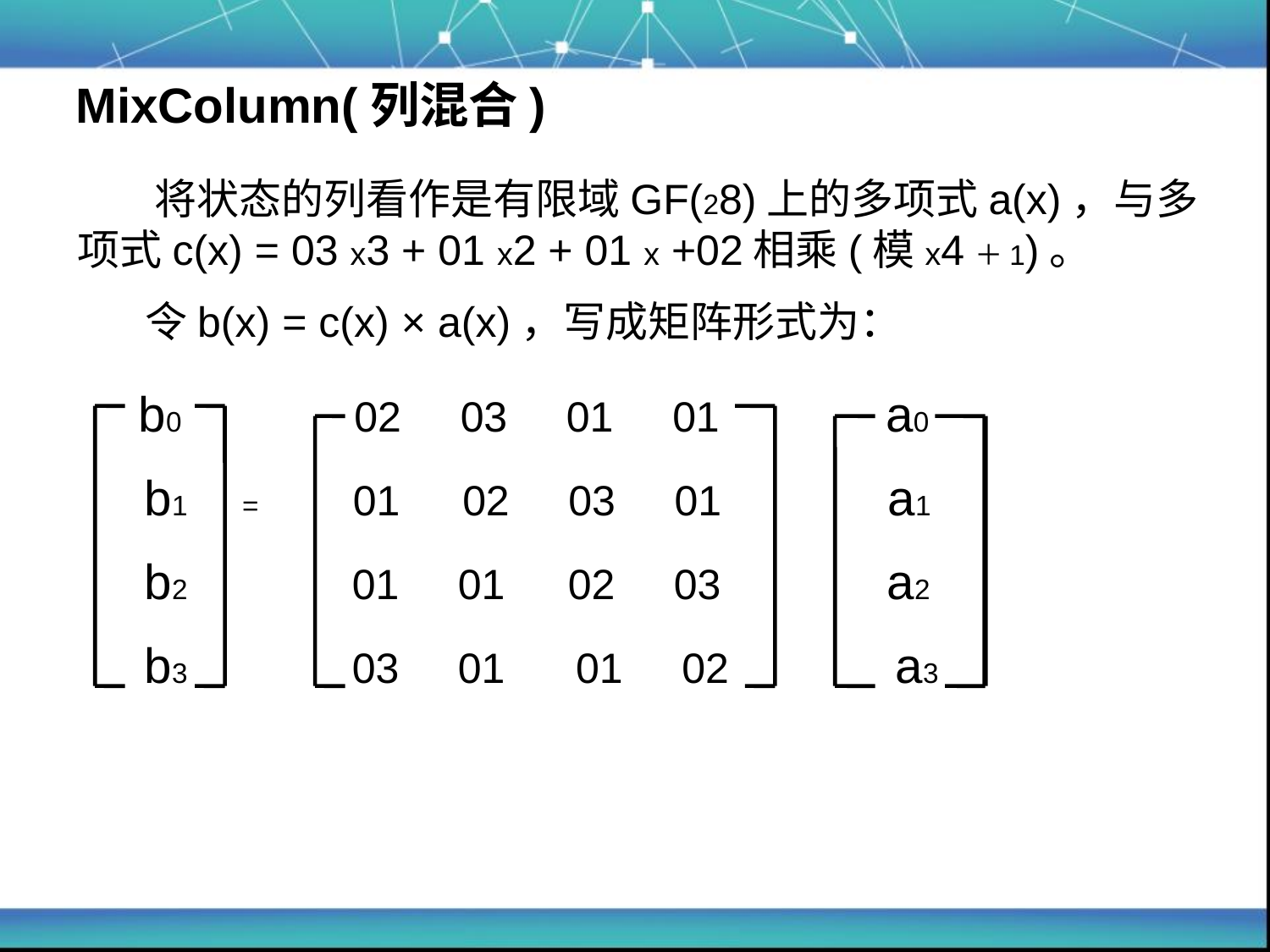

# MixColumn(列混合)
       将状态的列看作是有限域GF(28)上的多项式a(x)，与多项式c(x) = 03 x3 + 01 x2 + 01 x +02相乘(模x4＋1)。
      令b(x) = c(x) × a(x)，写成矩阵形式为：
   b0                     02     03     01     01              a0
      b1       =            01        02     03     01              a1
      b2                     01     01        02     03              a2
      b3                     03     01      01     02              a3